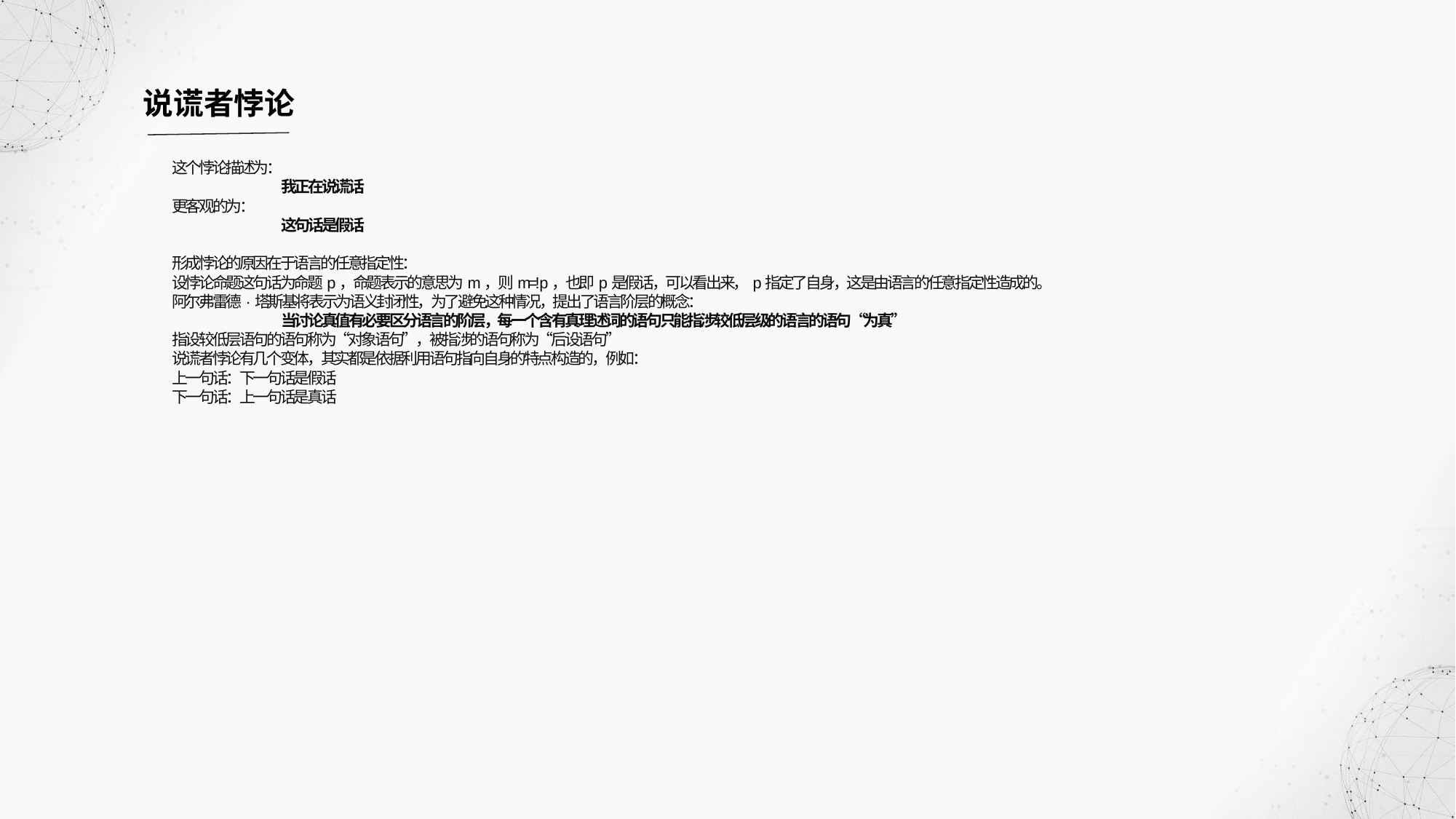

说谎者悖论
这个悖论描述为：
	我正在说谎话
更客观的为：
	这句话是假话

形成悖论的原因在于语言的任意指定性：
设悖论命题这句话为命题p，命题表示的意思为m，则m=! p，也即p是假话，可以看出来，p指定了自身，这是由语言的任意指定性造成的。
阿尔弗雷德·塔斯基将表示为语义封闭性，为了避免这种情况，提出了语言阶层的概念：
	当讨论真值有必要区分语言的阶层，每一个含有真理述词的语句只能指涉较低层级的语言的语句“为真”
指设较低层语句的语句称为“对象语句”，被指涉的语句称为“后设语句”
说谎者悖论有几个变体，其实都是依据利用语句指向自身的特点构造的，例如：
上一句话：下一句话是假话
下一句话：上一句话是真话